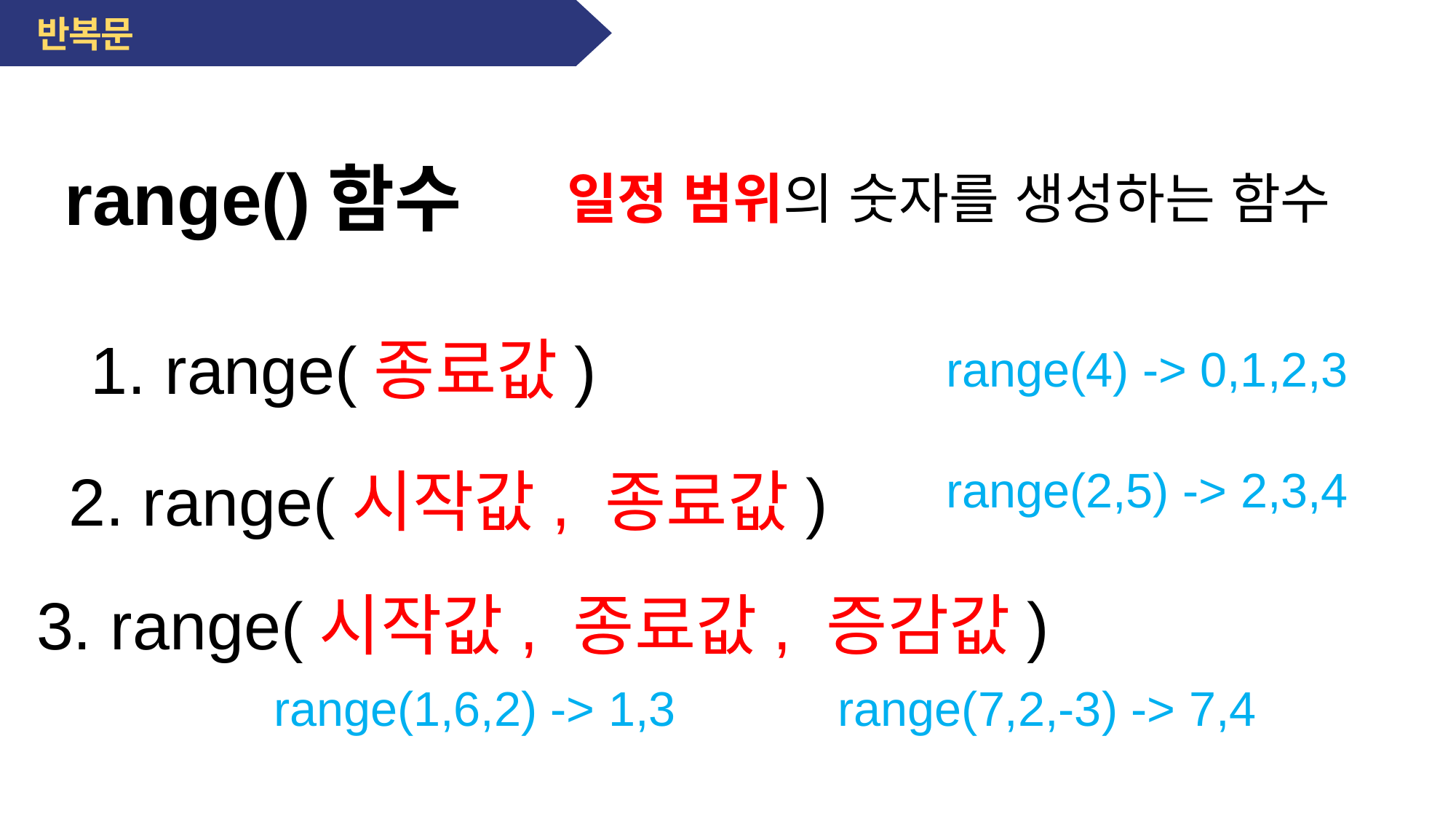

반복문
range()함수
일정 범위의 숫자를 생성하는 함수
1. range(종료값)
range(4) -> 0,1,2,3
2. range(시작값, 종료값)
range(2,5) -> 2,3,4
3. range(시작값, 종료값, 증감값)
range(1,6,2) -> 1,3
range(7,2,-3) -> 7,4